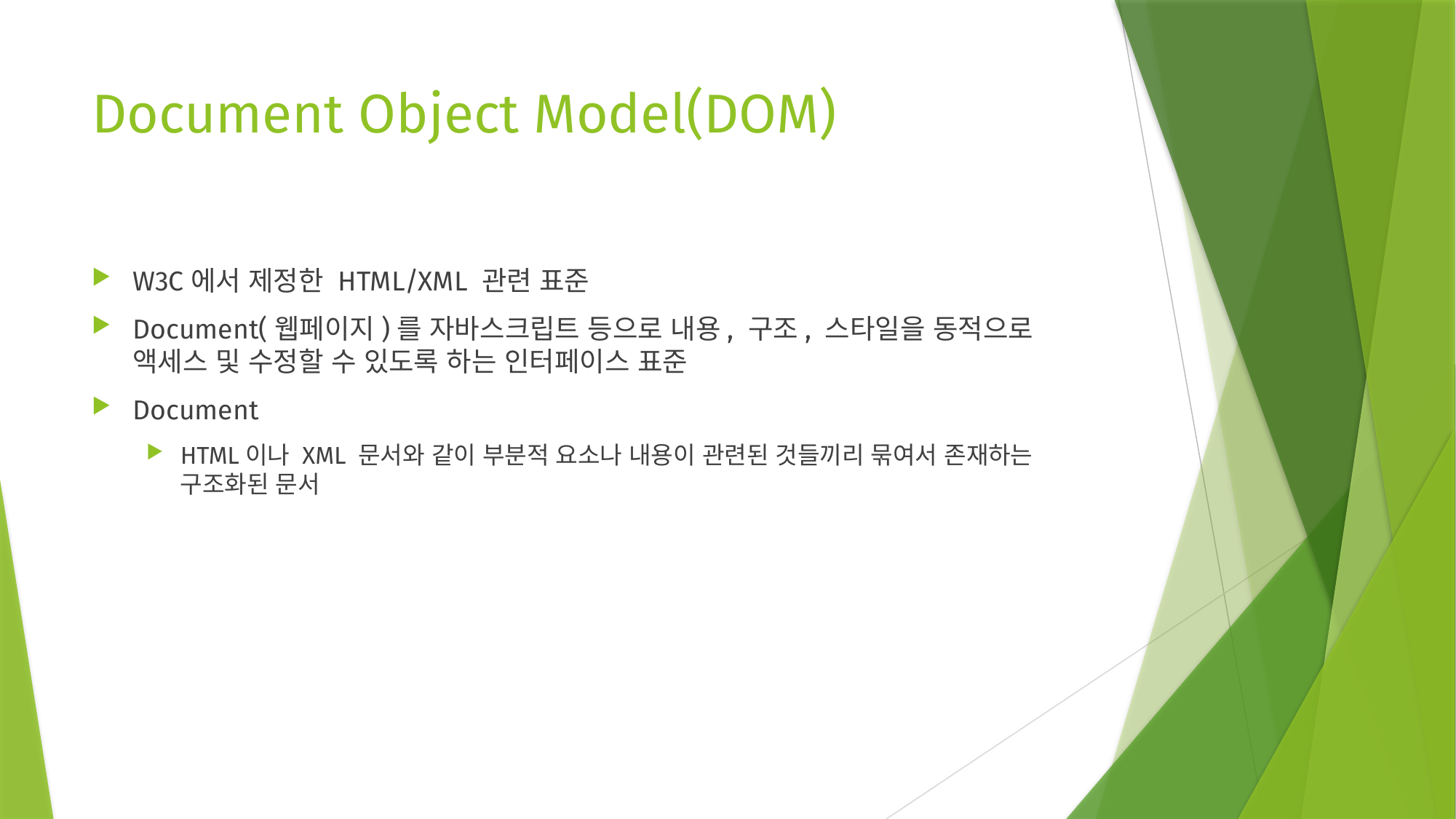

# Document Object Model(DOM)
W3C에서 제정한 HTML/XML 관련 표준
Document(웹페이지)를 자바스크립트 등으로 내용, 구조, 스타일을 동적으로 액세스 및 수정할 수 있도록 하는 인터페이스 표준
Document
HTML이나 XML 문서와 같이 부분적 요소나 내용이 관련된 것들끼리 묶여서 존재하는 구조화된 문서